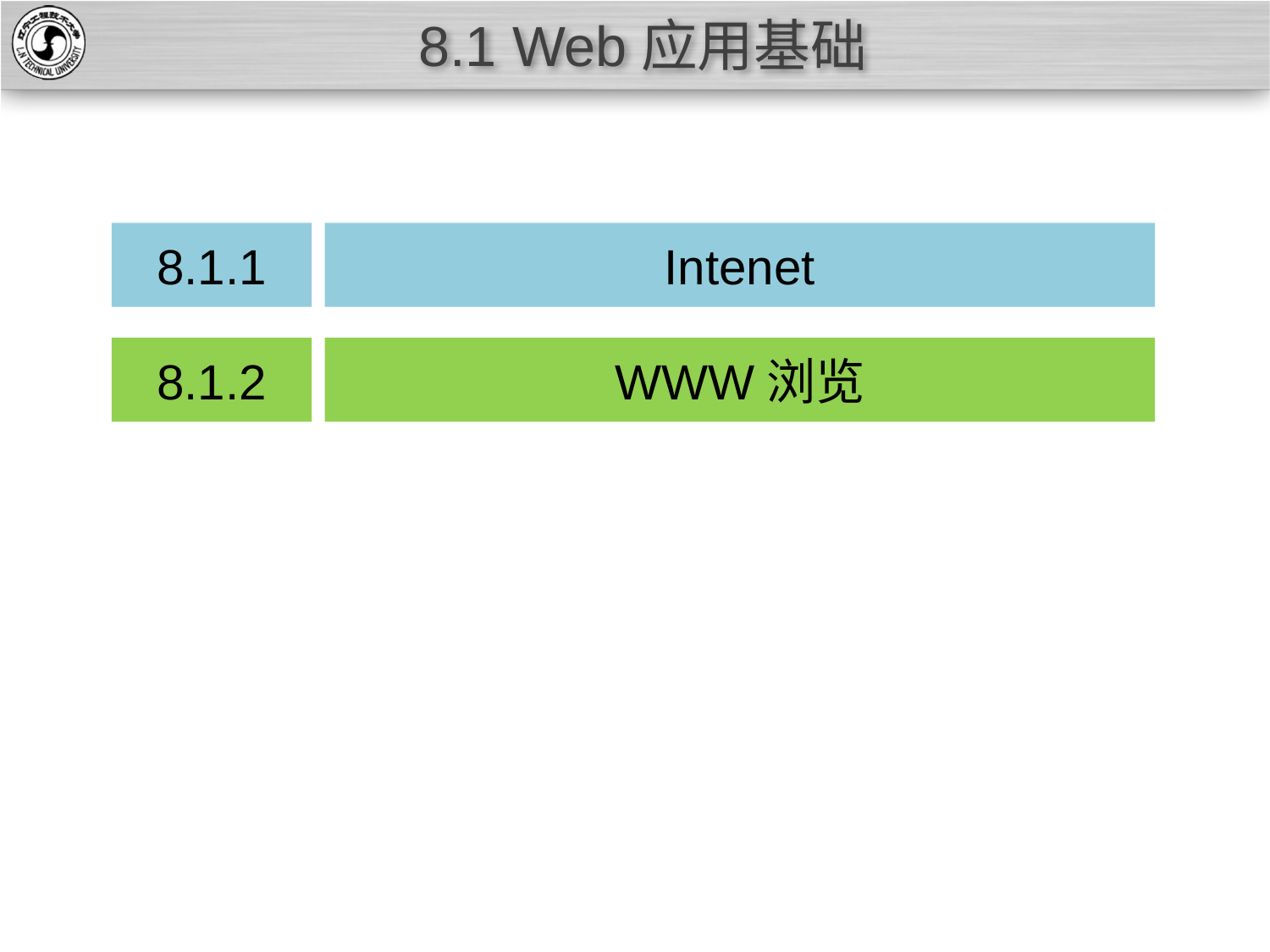

# 8.1 Web应用基础
8.1.1
Intenet
8.1.2
WWW浏览